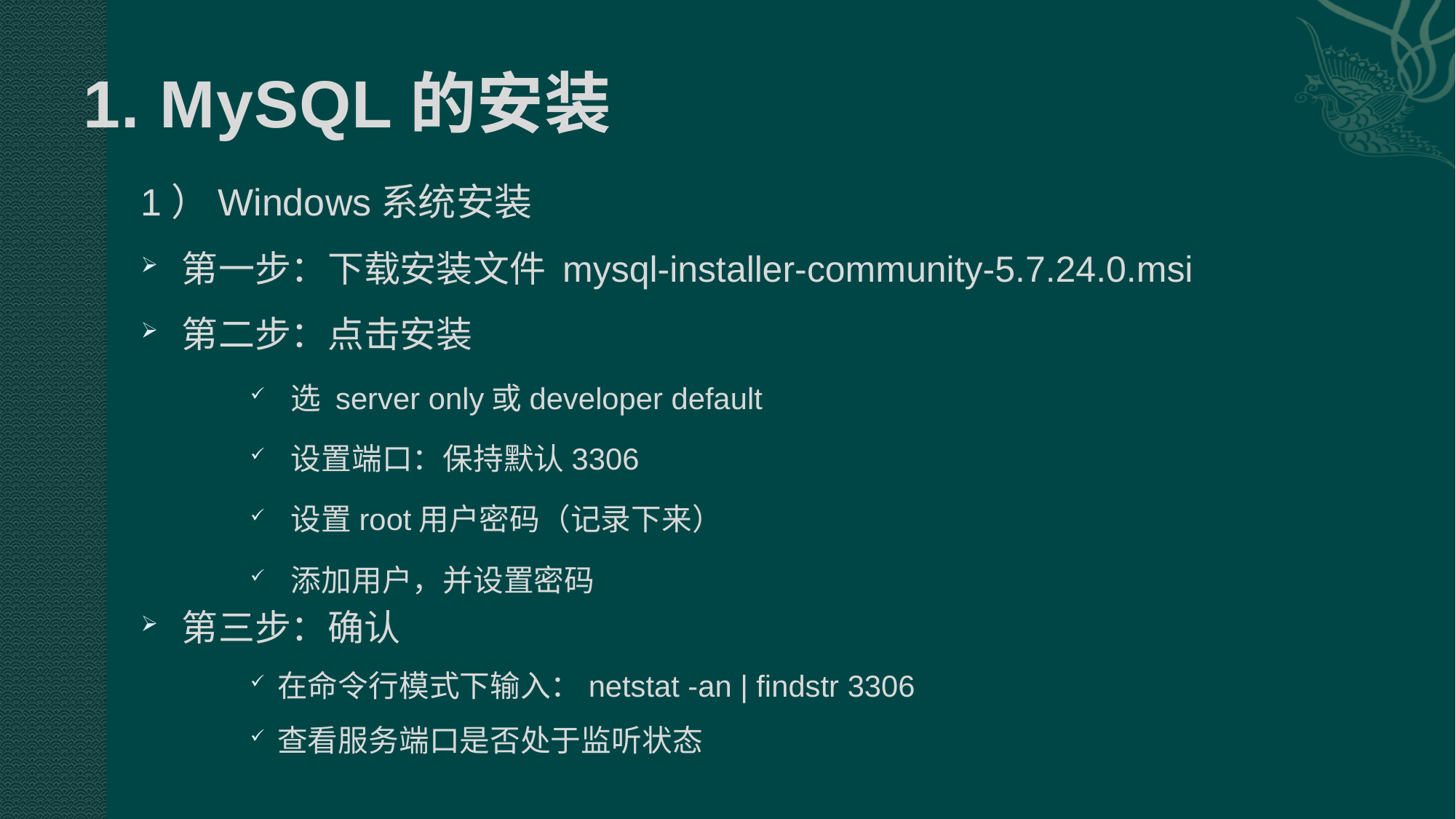

# 1. MySQL的安装
1）Windows系统安装
第一步：下载安装文件 mysql-installer-community-5.7.24.0.msi
第二步：点击安装
选 server only或developer default
设置端口：保持默认3306
设置root用户密码（记录下来）
添加用户，并设置密码
第三步：确认
在命令行模式下输入：netstat -an | findstr 3306
查看服务端口是否处于监听状态